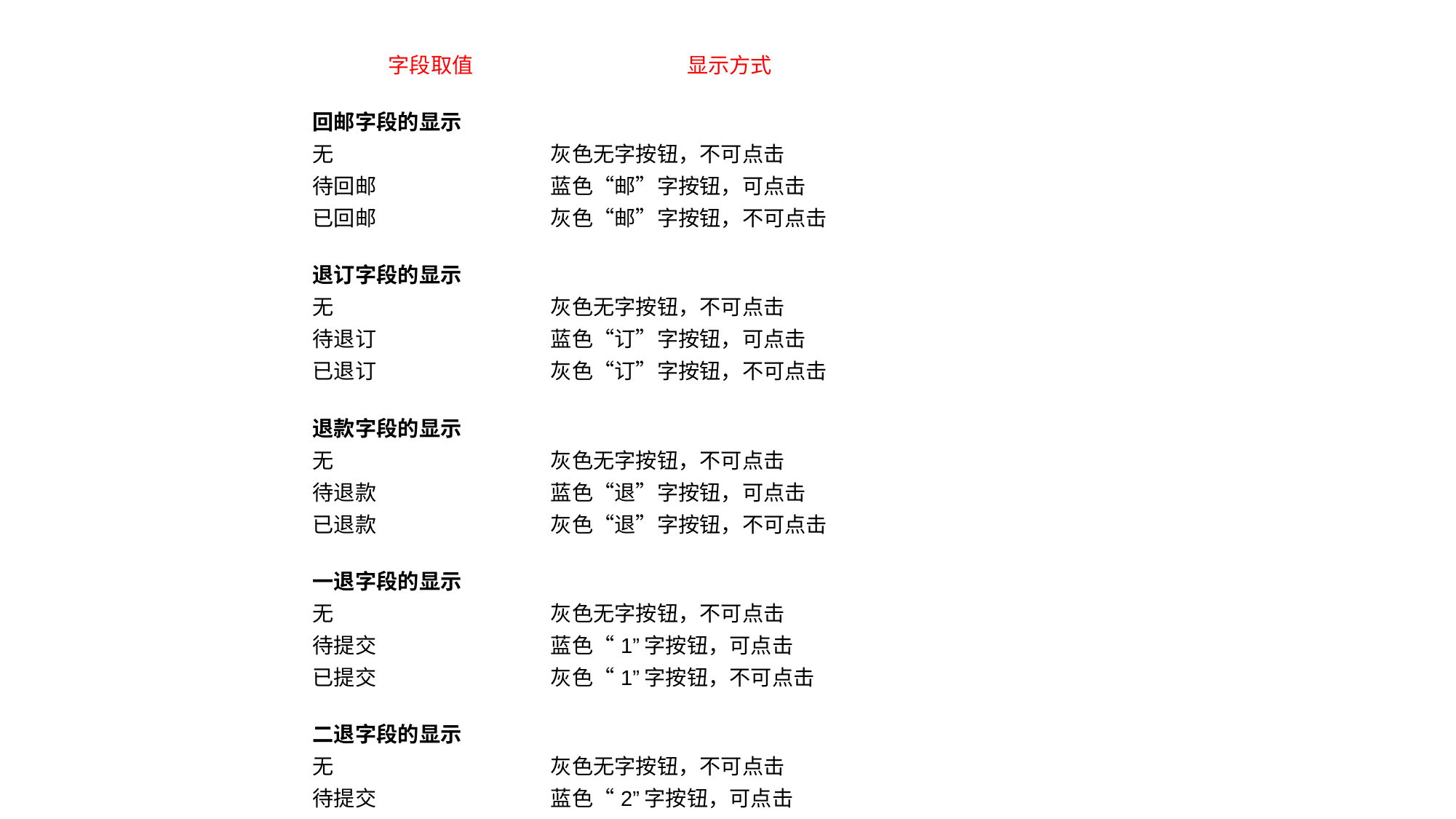

| 字段取值 | 显示方式 |
| --- | --- |
|  |  |
| 回邮字段的显示 |  |
| 无 | 灰色无字按钮，不可点击 |
| 待回邮 | 蓝色“邮”字按钮，可点击 |
| 已回邮 | 灰色“邮”字按钮，不可点击 |
|  |  |
| 退订字段的显示 |  |
| 无 | 灰色无字按钮，不可点击 |
| 待退订 | 蓝色“订”字按钮，可点击 |
| 已退订 | 灰色“订”字按钮，不可点击 |
|  |  |
| 退款字段的显示 |  |
| 无 | 灰色无字按钮，不可点击 |
| 待退款 | 蓝色“退”字按钮，可点击 |
| 已退款 | 灰色“退”字按钮，不可点击 |
|  |  |
| 一退字段的显示 |  |
| 无 | 灰色无字按钮，不可点击 |
| 待提交 | 蓝色“1”字按钮，可点击 |
| 已提交 | 灰色“1”字按钮，不可点击 |
|  |  |
| 二退字段的显示 |  |
| 无 | 灰色无字按钮，不可点击 |
| 待提交 | 蓝色“2”字按钮，可点击 |
| 已提交 | 灰色“2”字按钮，不可点击 |